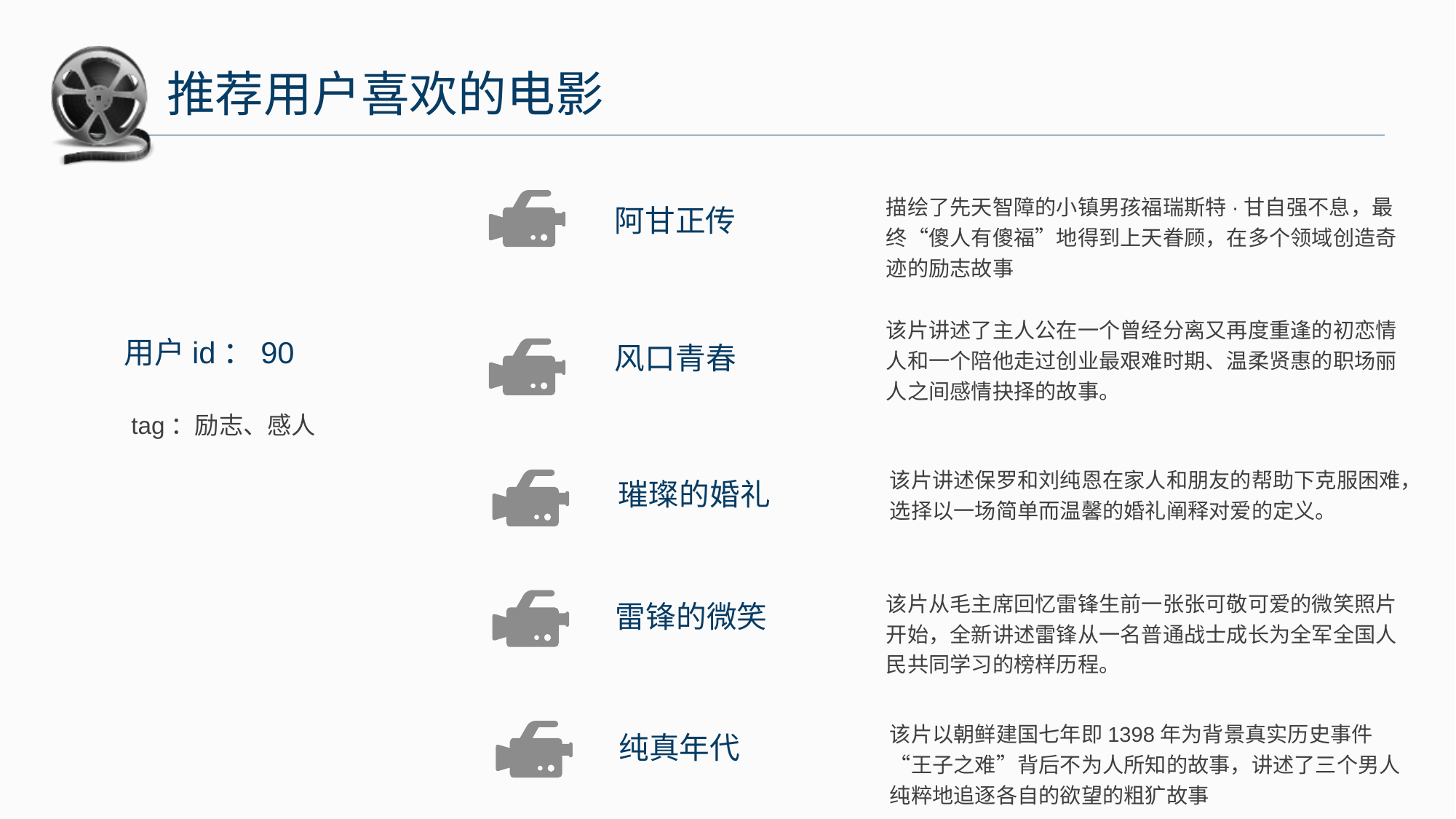

推荐用户喜欢的电影
描绘了先天智障的小镇男孩福瑞斯特·甘自强不息，最终“傻人有傻福”地得到上天眷顾，在多个领域创造奇迹的励志故事

阿甘正传
该片讲述了主人公在一个曾经分离又再度重逢的初恋情人和一个陪他走过创业最艰难时期、温柔贤惠的职场丽人之间感情抉择的故事。
风口青春

用户id：90
tag：励志、感人
该片讲述保罗和刘纯恩在家人和朋友的帮助下克服困难，选择以一场简单而温馨的婚礼阐释对爱的定义。

璀璨的婚礼
该片从毛主席回忆雷锋生前一张张可敬可爱的微笑照片开始，全新讲述雷锋从一名普通战士成长为全军全国人民共同学习的榜样历程。

雷锋的微笑
该片以朝鲜建国七年即1398年为背景真实历史事件“王子之难”背后不为人所知的故事，讲述了三个男人纯粹地追逐各自的欲望的粗犷故事

纯真年代